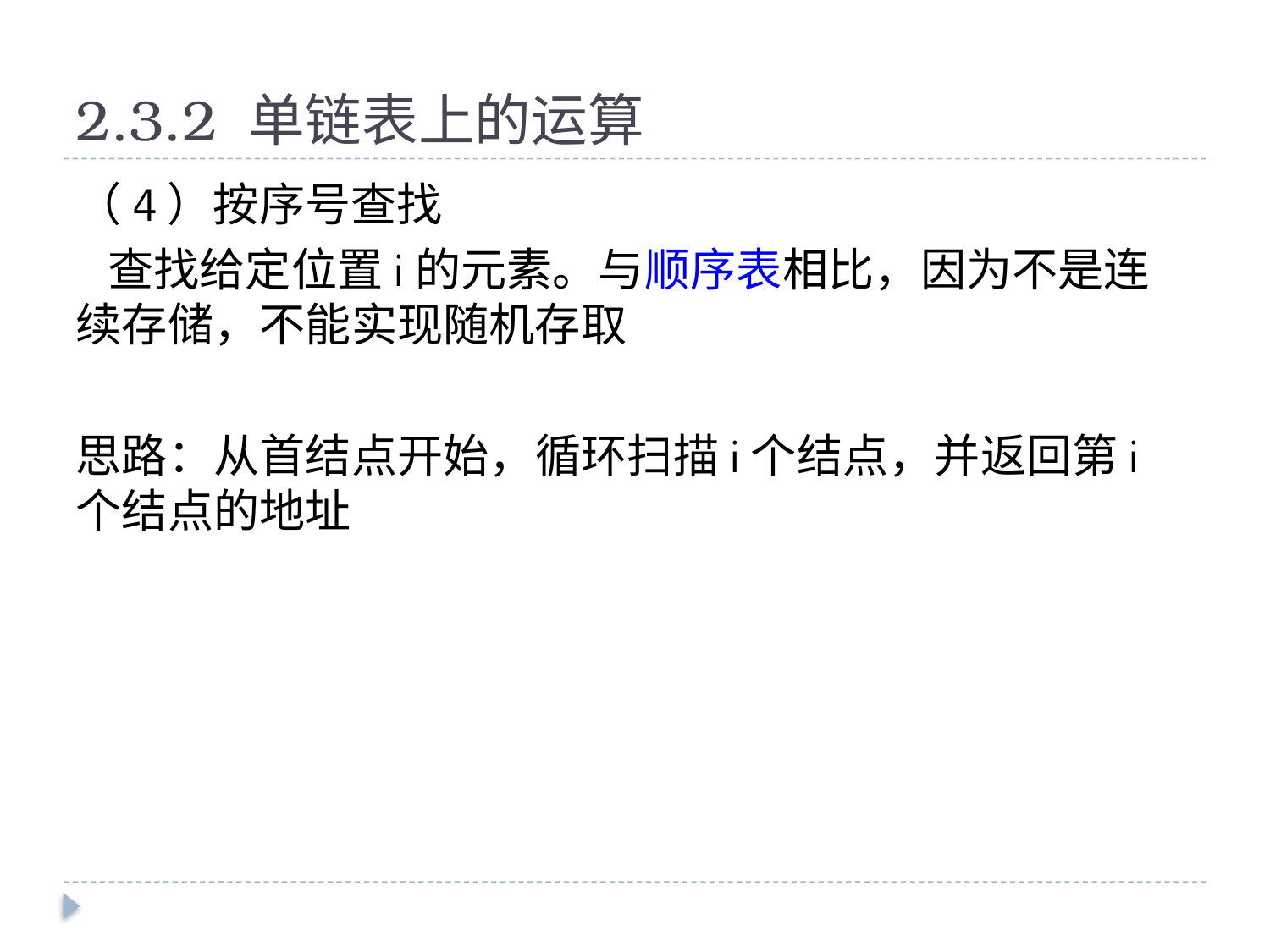

# 2.3.2 单链表上的运算
（4）按序号查找
  查找给定位置i的元素。与顺序表相比，因为不是连续存储，不能实现随机存取

思路：从首结点开始，循环扫描i个结点，并返回第i个结点的地址